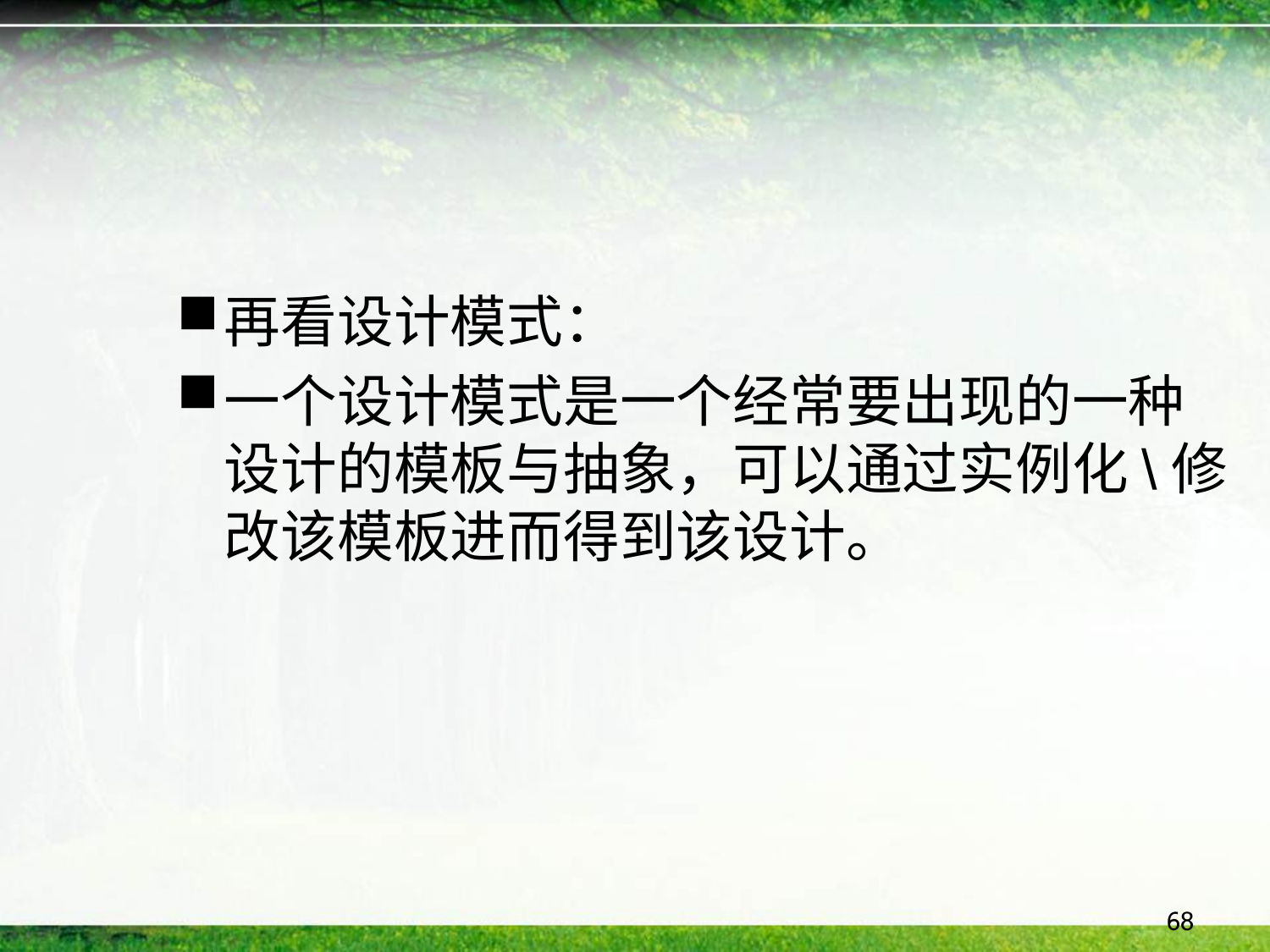

#
再看设计模式：
一个设计模式是一个经常要出现的一种设计的模板与抽象，可以通过实例化\修改该模板进而得到该设计。
68